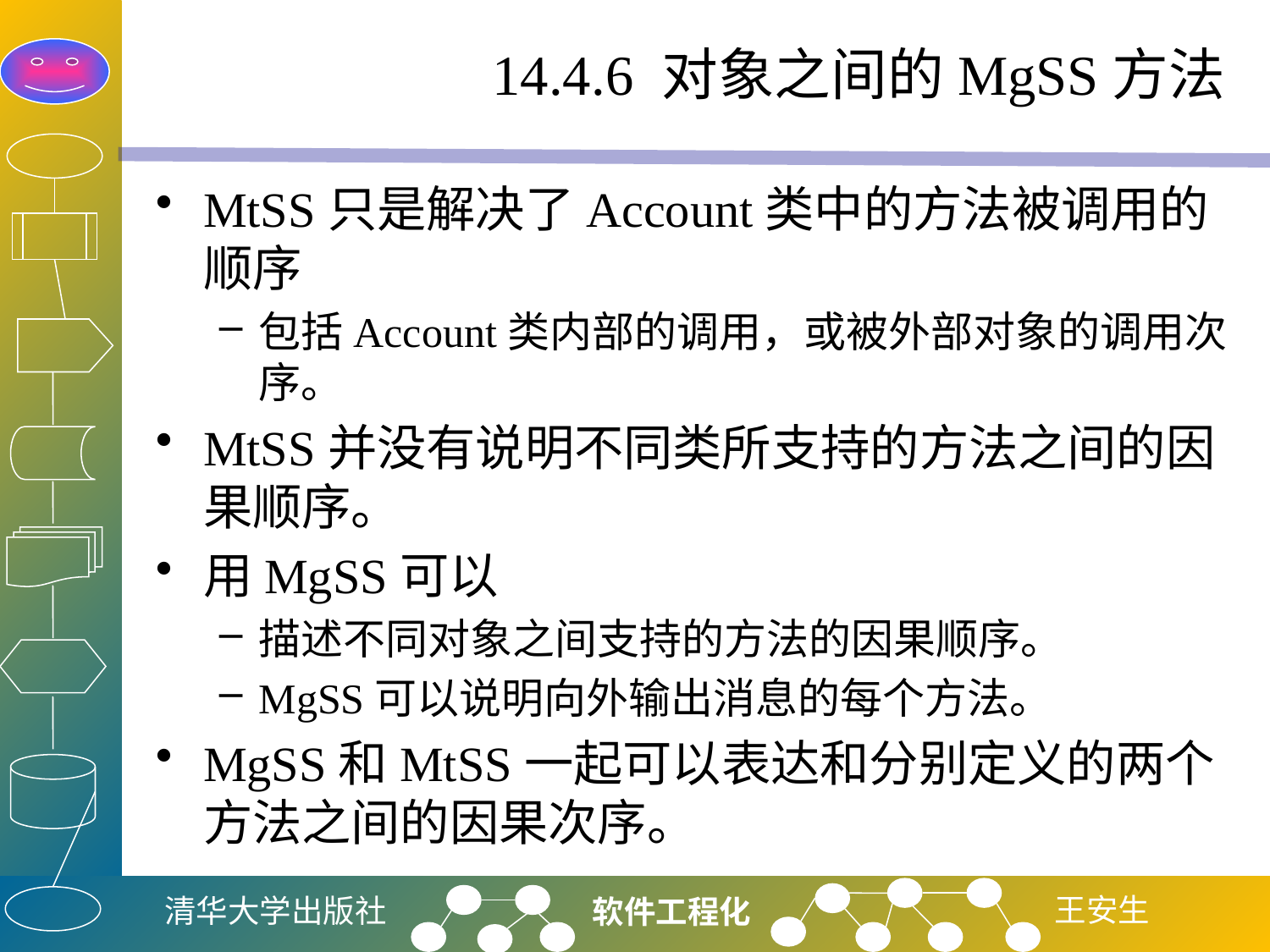

# 14.4.6 对象之间的MgSS方法
MtSS只是解决了Account类中的方法被调用的顺序
包括Account类内部的调用，或被外部对象的调用次序。
MtSS并没有说明不同类所支持的方法之间的因果顺序。
用MgSS可以
描述不同对象之间支持的方法的因果顺序。
MgSS可以说明向外输出消息的每个方法。
MgSS和MtSS一起可以表达和分别定义的两个方法之间的因果次序。